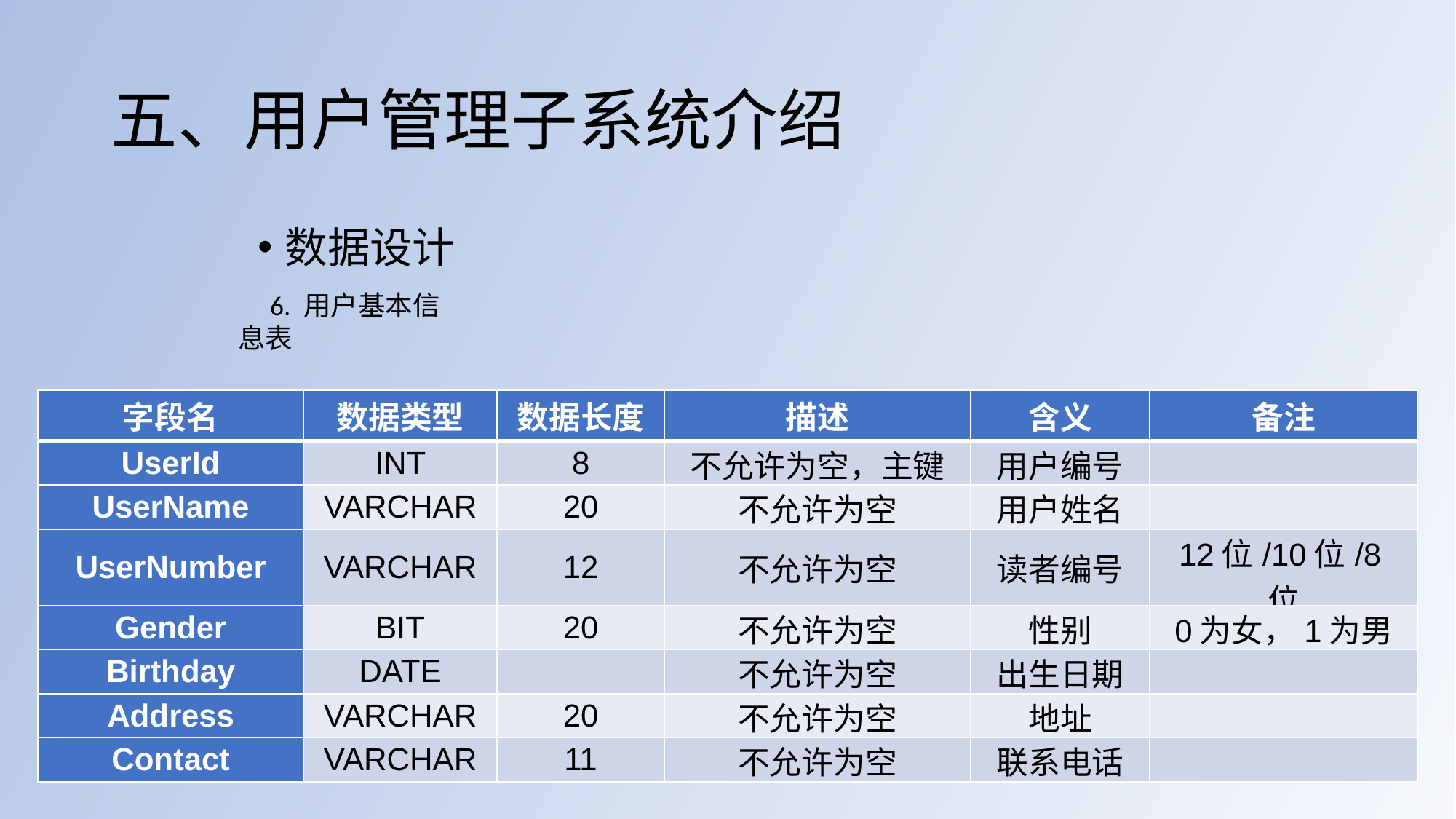

# 五、用户管理子系统介绍
数据设计
6. 用户基本信息表
| 字段名 | 数据类型 | 数据长度 | 描述 | 含义 | 备注 |
| --- | --- | --- | --- | --- | --- |
| UserId | INT | 8 | 不允许为空，主键 | 用户编号 |  |
| UserName | VARCHAR | 20 | 不允许为空 | 用户姓名 |  |
| UserNumber | VARCHAR | 12 | 不允许为空 | 读者编号 | 12位/10位/8位 |
| Gender | BIT | 20 | 不允许为空 | 性别 | 0为女，1为男 |
| Birthday | DATE |  | 不允许为空 | 出生日期 |  |
| Address | VARCHAR | 20 | 不允许为空 | 地址 |  |
| Contact | VARCHAR | 11 | 不允许为空 | 联系电话 |  |